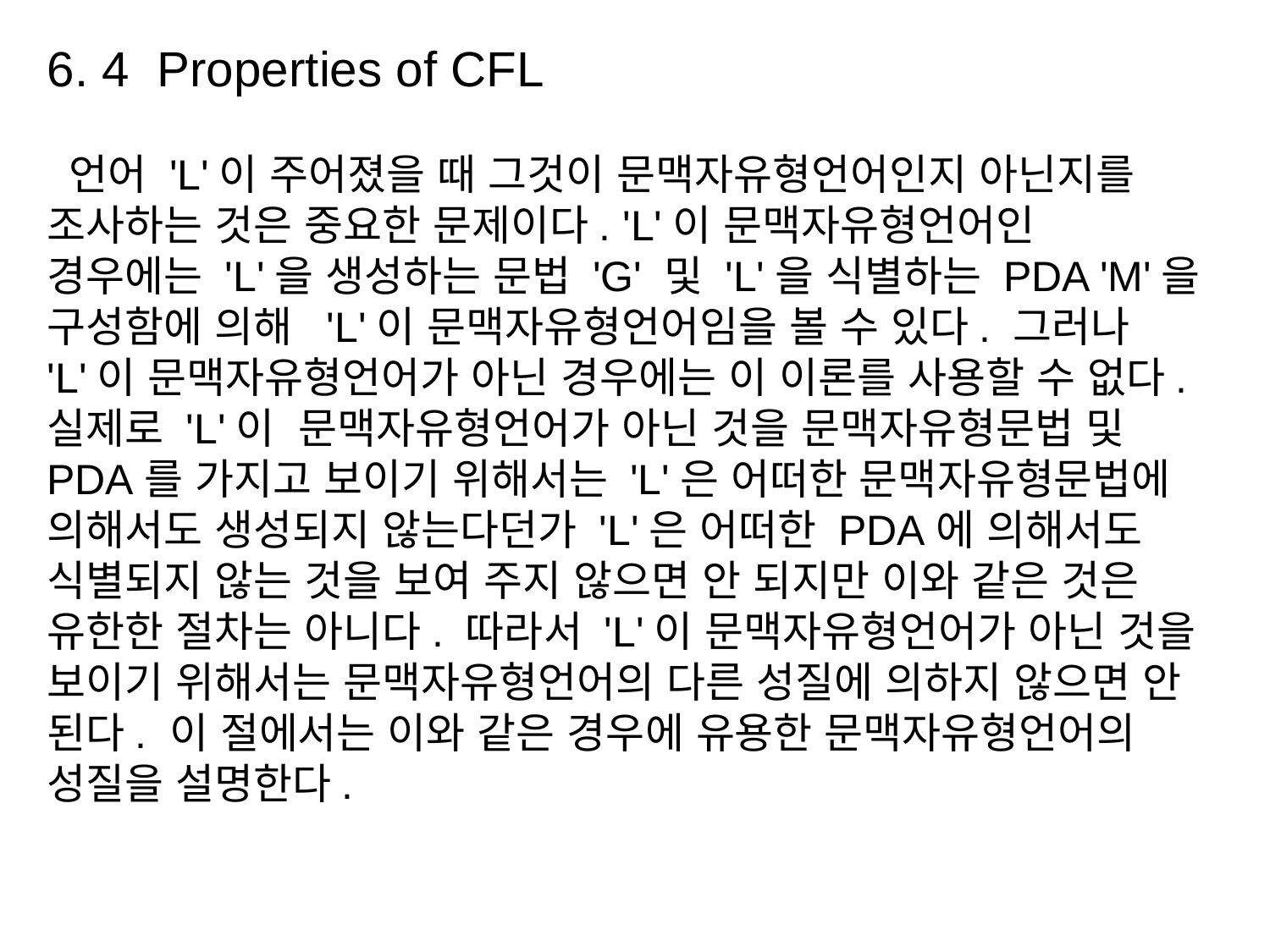

6. 4  Properties of CFL

 언어 'L'이 주어졌을 때 그것이 문맥자유형언어인지 아닌지를 조사하는 것은 중요한 문제이다. 'L'이 문맥자유형언어인 경우에는 'L'을 생성하는 문법 'G' 및 'L'을 식별하는 PDA 'M'을 구성함에 의해  'L'이 문맥자유형언어임을 볼 수 있다. 그러나 'L'이 문맥자유형언어가 아닌 경우에는 이 이론를 사용할 수 없다. 실제로 'L'이  문맥자유형언어가 아닌 것을 문맥자유형문법 및 PDA를 가지고 보이기 위해서는 'L'은 어떠한 문맥자유형문법에 의해서도 생성되지 않는다던가 'L'은 어떠한 PDA에 의해서도 식별되지 않는 것을 보여 주지 않으면 안 되지만 이와 같은 것은 유한한 절차는 아니다. 따라서 'L'이 문맥자유형언어가 아닌 것을 보이기 위해서는 문맥자유형언어의 다른 성질에 의하지 않으면 안 된다. 이 절에서는 이와 같은 경우에 유용한 문맥자유형언어의 성질을 설명한다.